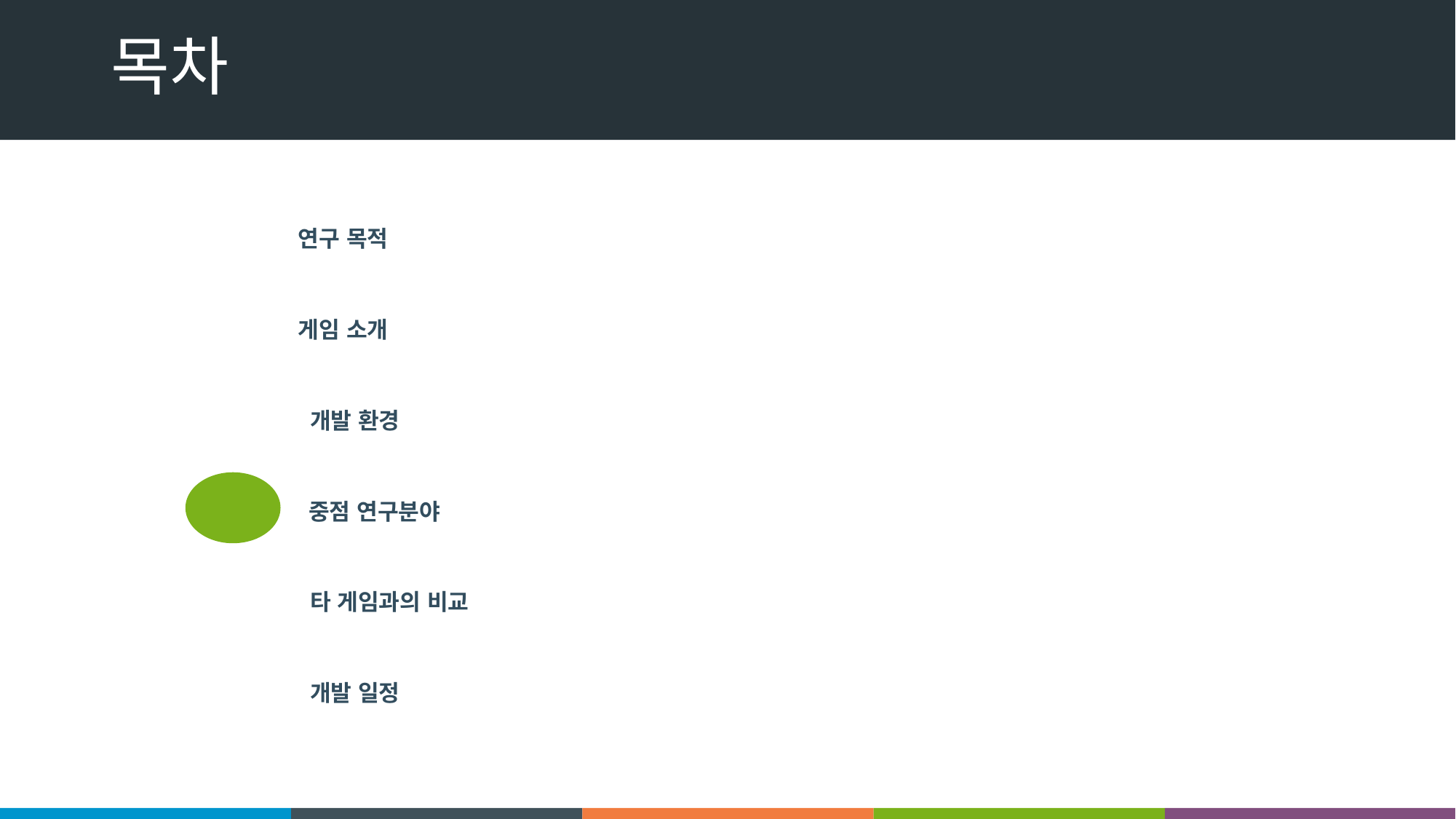

# 목차

연구 목적

게임 소개

 개발 환경

 중점 연구분야

 타 게임과의 비교

 개발 일정